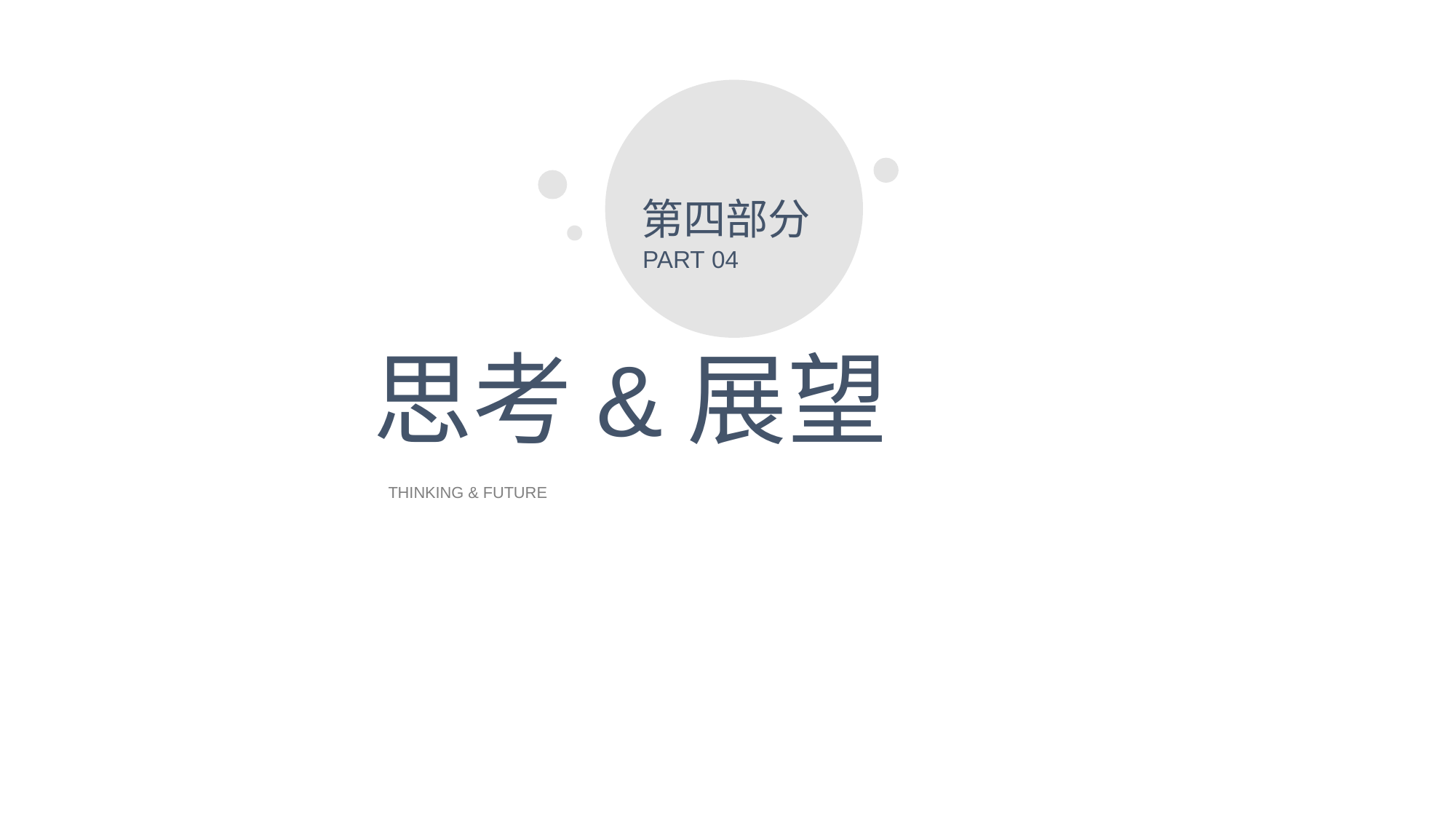

第四部分

PART 04
思考&展望
 THINKING & FUTURE